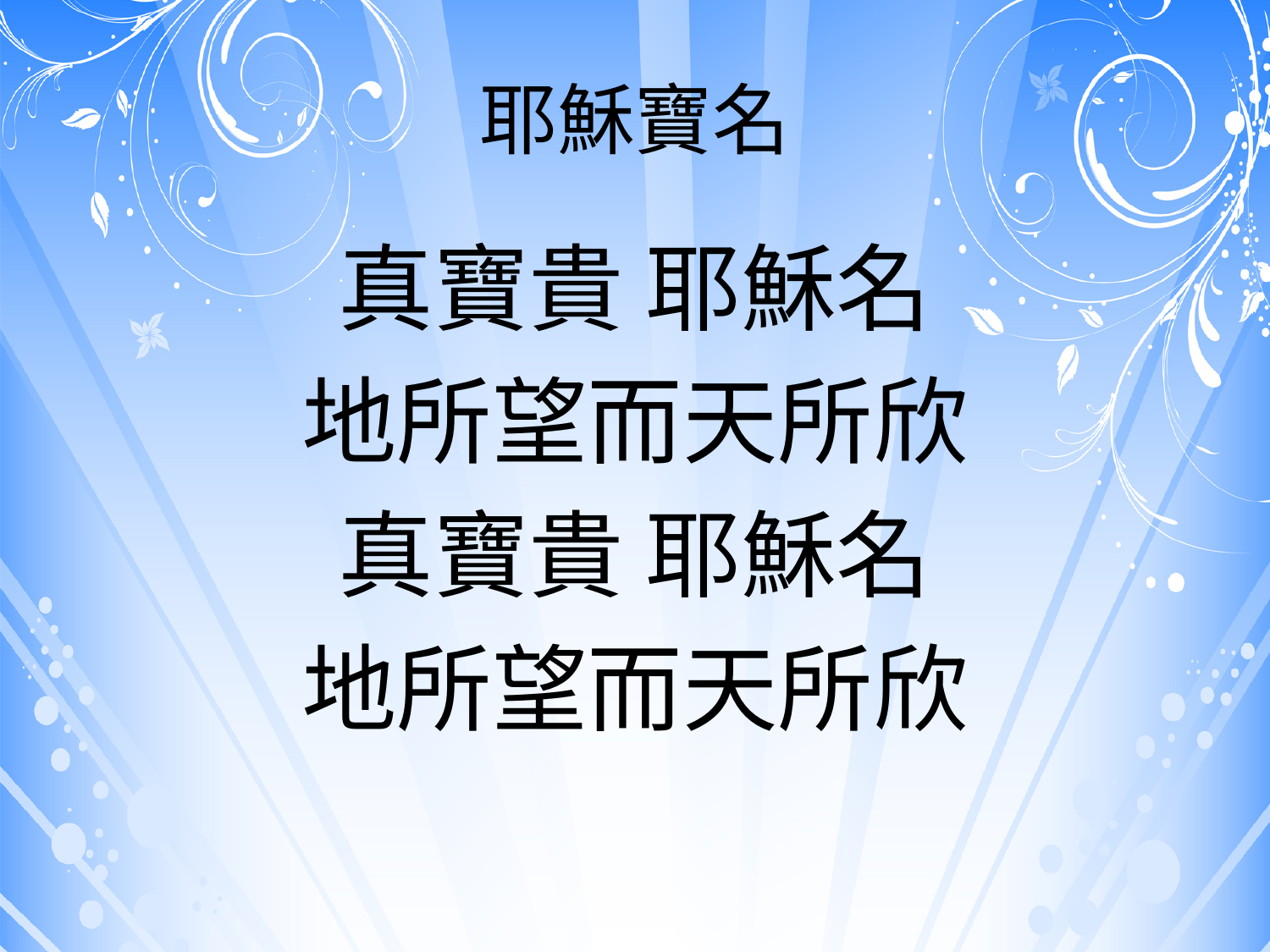

# 耶穌寶名
真寶貴 耶穌名
地所望而天所欣
真寶貴 耶穌名
地所望而天所欣